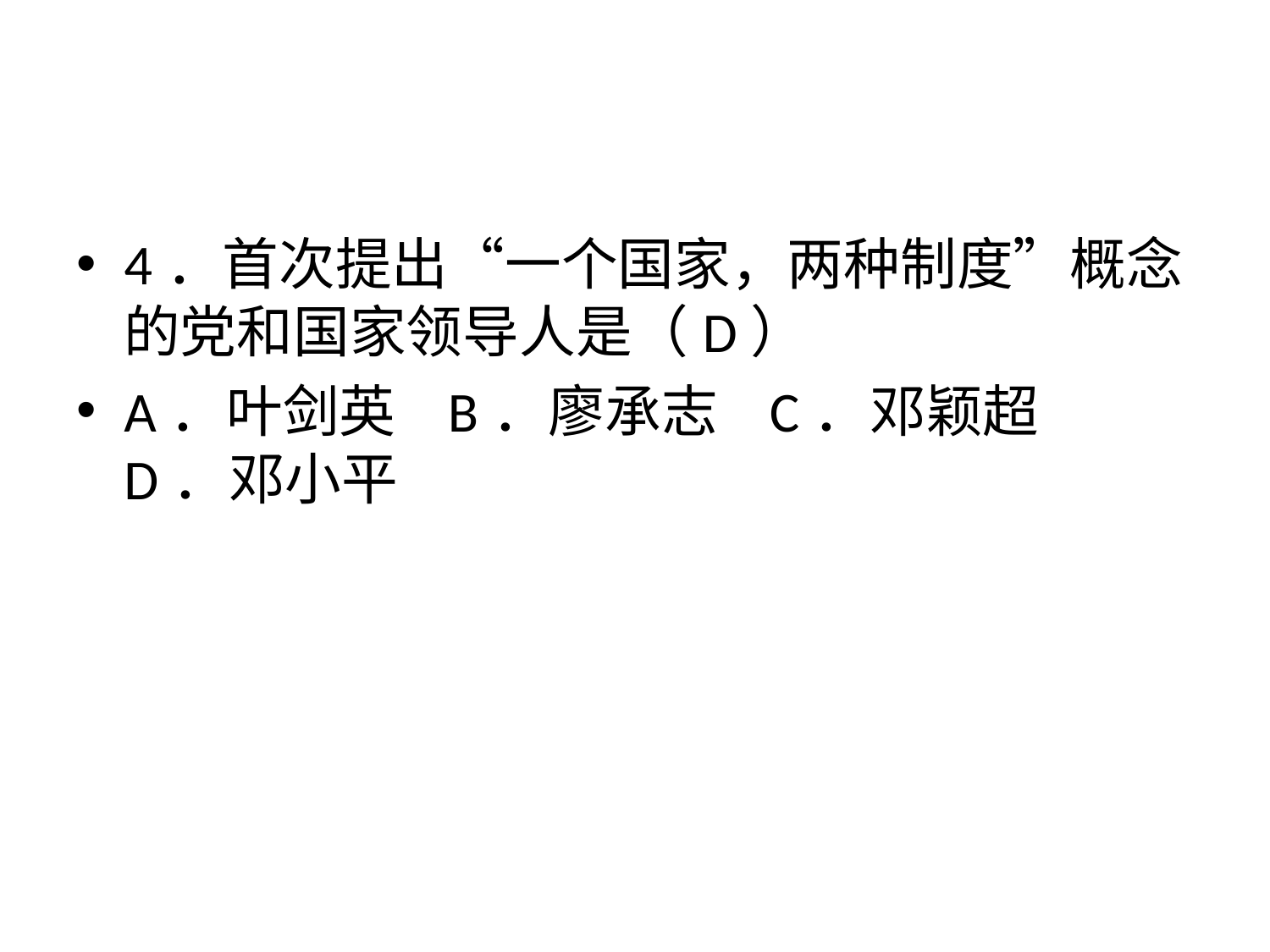

#
4．首次提出“一个国家，两种制度”概念的党和国家领导人是（D）
A．叶剑英   B．廖承志   C．邓颖超   D．邓小平